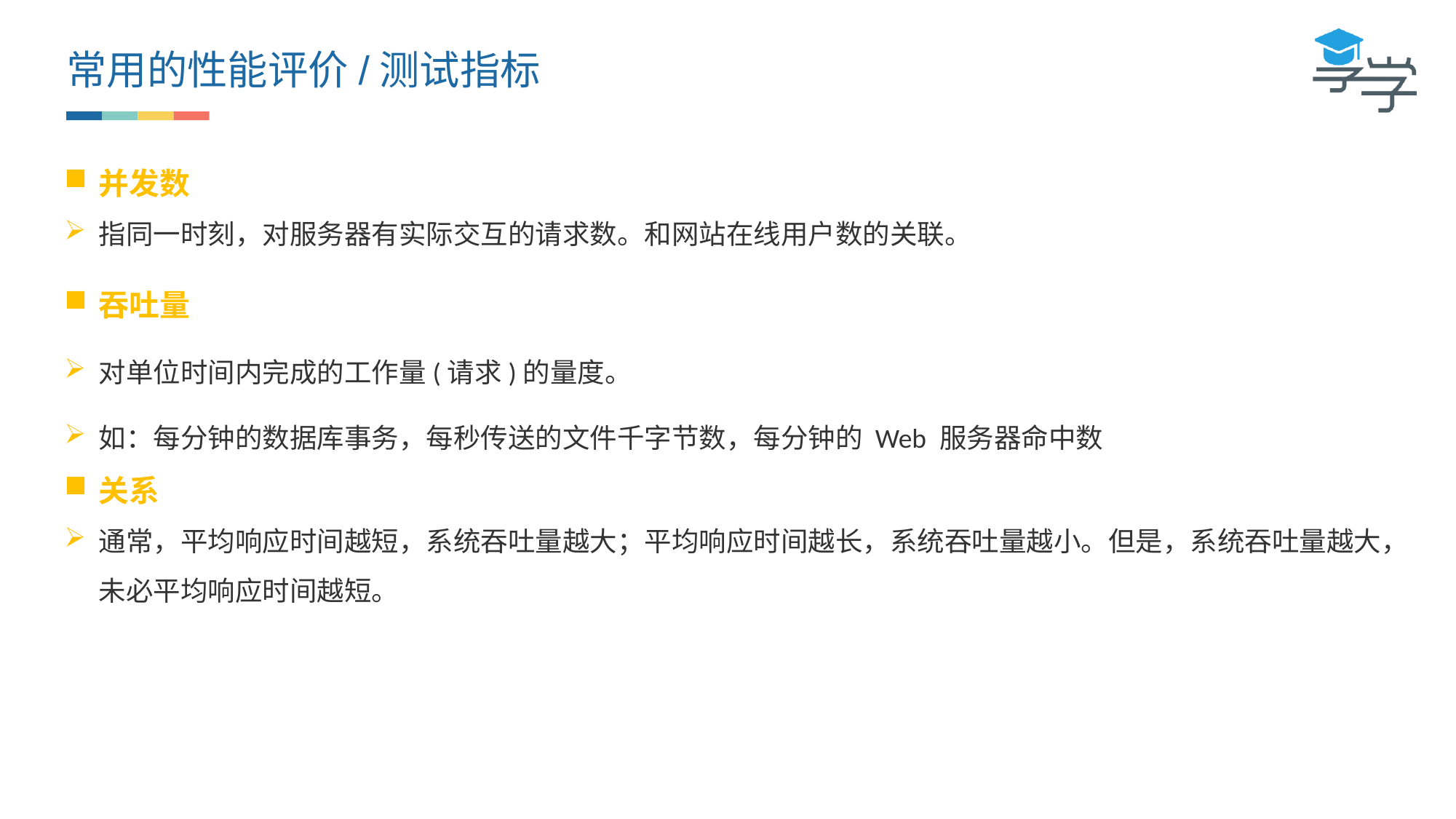

常用的性能评价/测试指标

并发数
指同一时刻，对服务器有实际交互的请求数。和网站在线用户数的关联。
吞吐量
对单位时间内完成的工作量(请求)的量度。
如：每分钟的数据库事务，每秒传送的文件千字节数，每分钟的 Web 服务器命中数
关系
通常，平均响应时间越短，系统吞吐量越大；平均响应时间越长，系统吞吐量越小。但是，系统吞吐量越大， 未必平均响应时间越短。